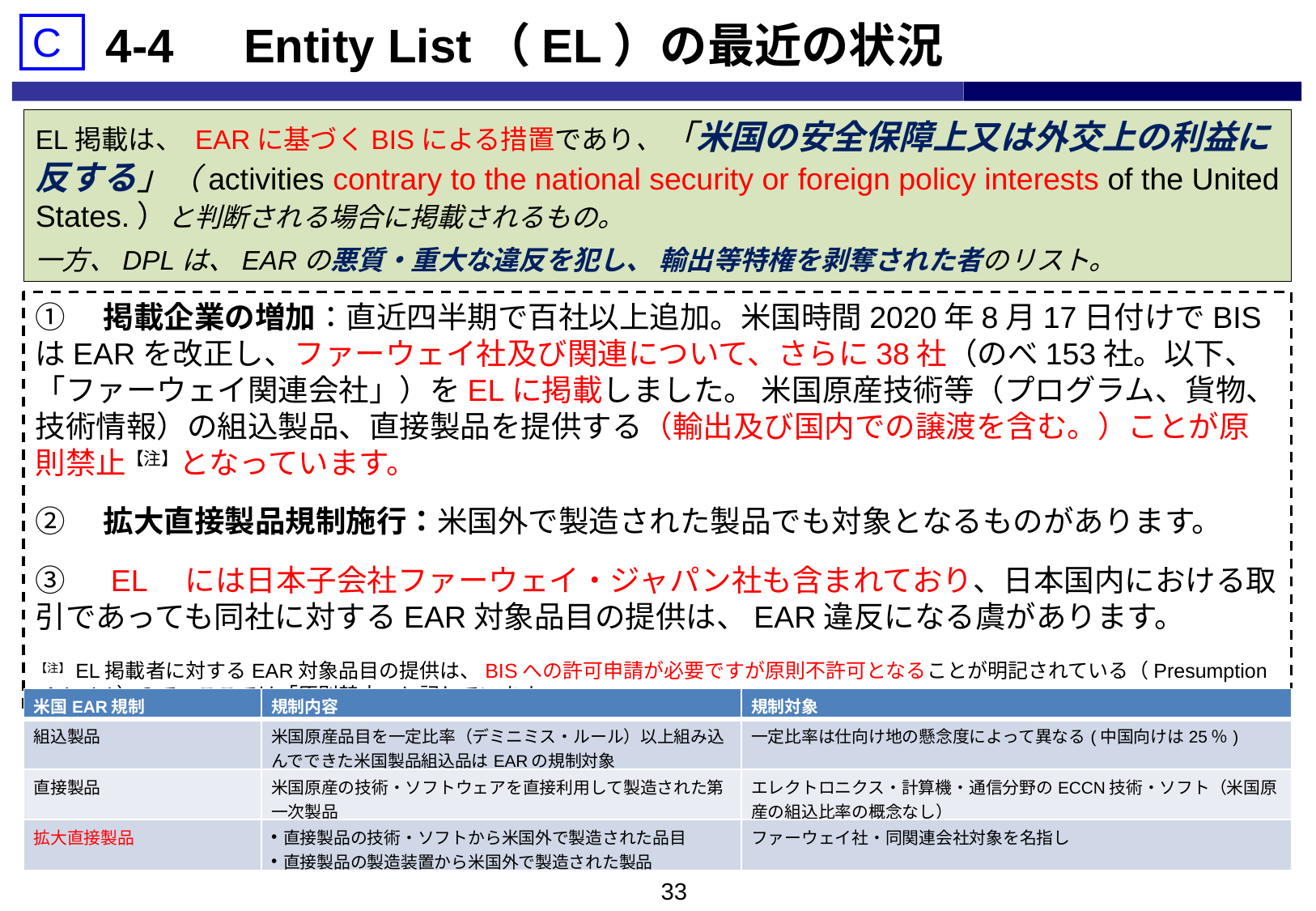

4-4　Entity List（EL）の最近の状況

EL掲載は、 EARに基づくBISによる措置であり、「米国の安全保障上又は外交上の利益に反する」（activities contrary to the national security or foreign policy interests of the United States.）と判断される場合に掲載されるもの。
一方、DPLは、EARの悪質・重大な違反を犯し、 輸出等特権を剥奪された者のリスト。
①　掲載企業の増加：直近四半期で百社以上追加。米国時間2020年8月17日付けでBISはEARを改正し、ファーウェイ社及び関連について、さらに38社（のべ153社。以下、「ファーウェイ関連会社」）をELに掲載しました。 米国原産技術等（プログラム、貨物、技術情報）の組込製品、直接製品を提供する（輸出及び国内での譲渡を含む。）ことが原則禁止【注】となっています。

②　拡大直接製品規制施行：米国外で製造された製品でも対象となるものがあります。

③　EL　には日本子会社ファーウェイ・ジャパン社も含まれており、日本国内における取引であっても同社に対するEAR対象品目の提供は、EAR違反になる虞があります。

【注】EL掲載者に対するEAR対象品目の提供は、BISへの許可申請が必要ですが原則不許可となることが明記されている（Presumption of denial）ので、ここでは「原則禁止」と記しています。
| 米国EAR規制 | 規制内容 | 規制対象 |
| --- | --- | --- |
| 組込製品 | 米国原産品目を一定比率（デミニミス・ルール）以上組み込んでできた米国製品組込品はEARの規制対象 | 一定比率は仕向け地の懸念度によって異なる(中国向けは25％) |
| 直接製品 | 米国原産の技術・ソフトウェアを直接利用して製造された第一次製品 | エレクトロニクス・計算機・通信分野のECCN技術・ソフト（米国原産の組込比率の概念なし） |
| 拡大直接製品 | 直接製品の技術・ソフトから米国外で製造された品目 直接製品の製造装置から米国外で製造された製品 | ファーウェイ社・同関連会社対象を名指し |
33